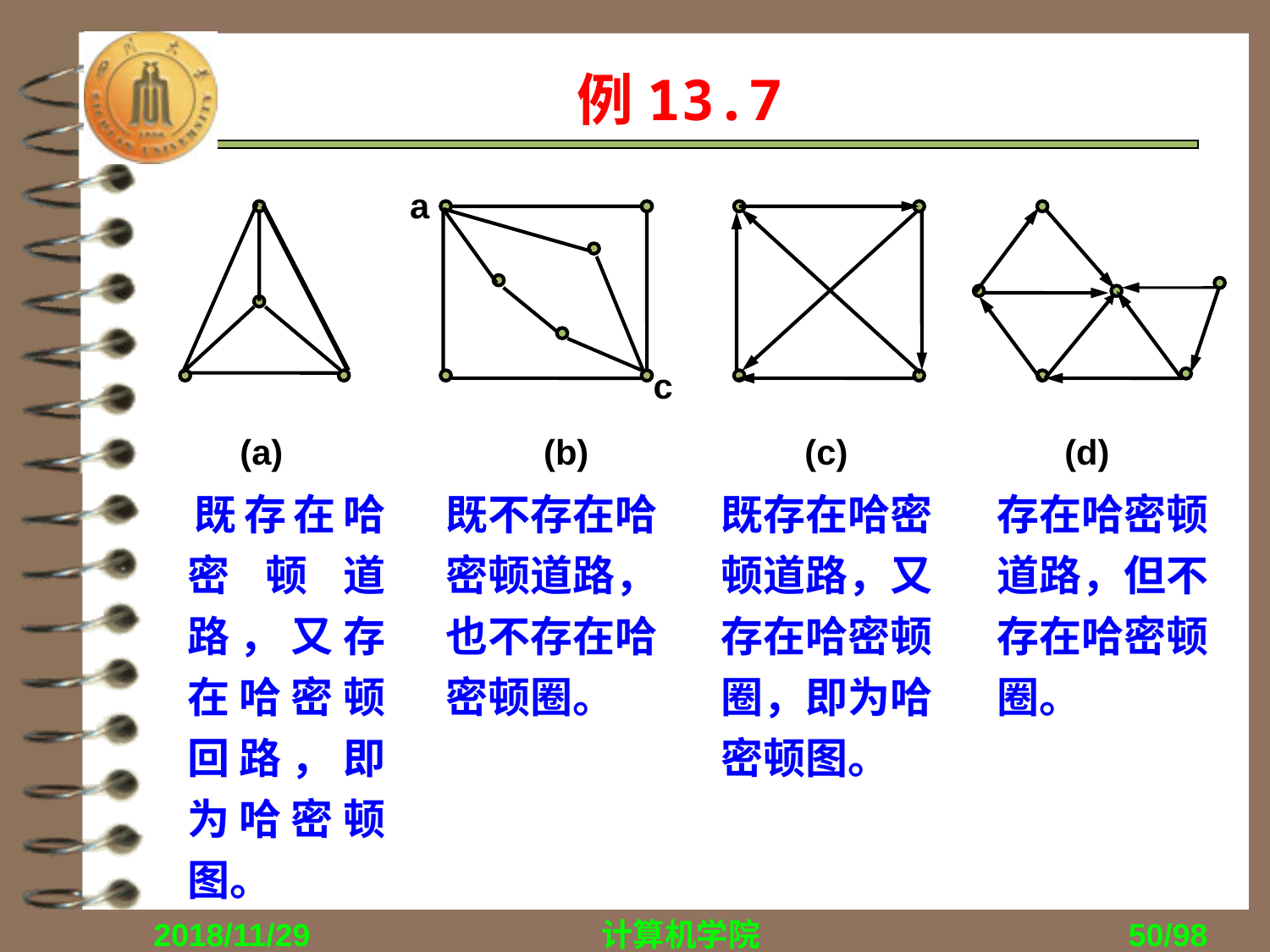

# 例13.7
a

c

(b)

(a)

(c)

(d)
	既存在哈密顿道路，又存在哈密顿回路，即为哈密顿图。
既不存在哈密顿道路，也不存在哈密顿圈。
既存在哈密顿道路，又存在哈密顿圈，即为哈密顿图。
存在哈密顿道路，但不存在哈密顿圈。
2018/11/29
计算机学院
50/98